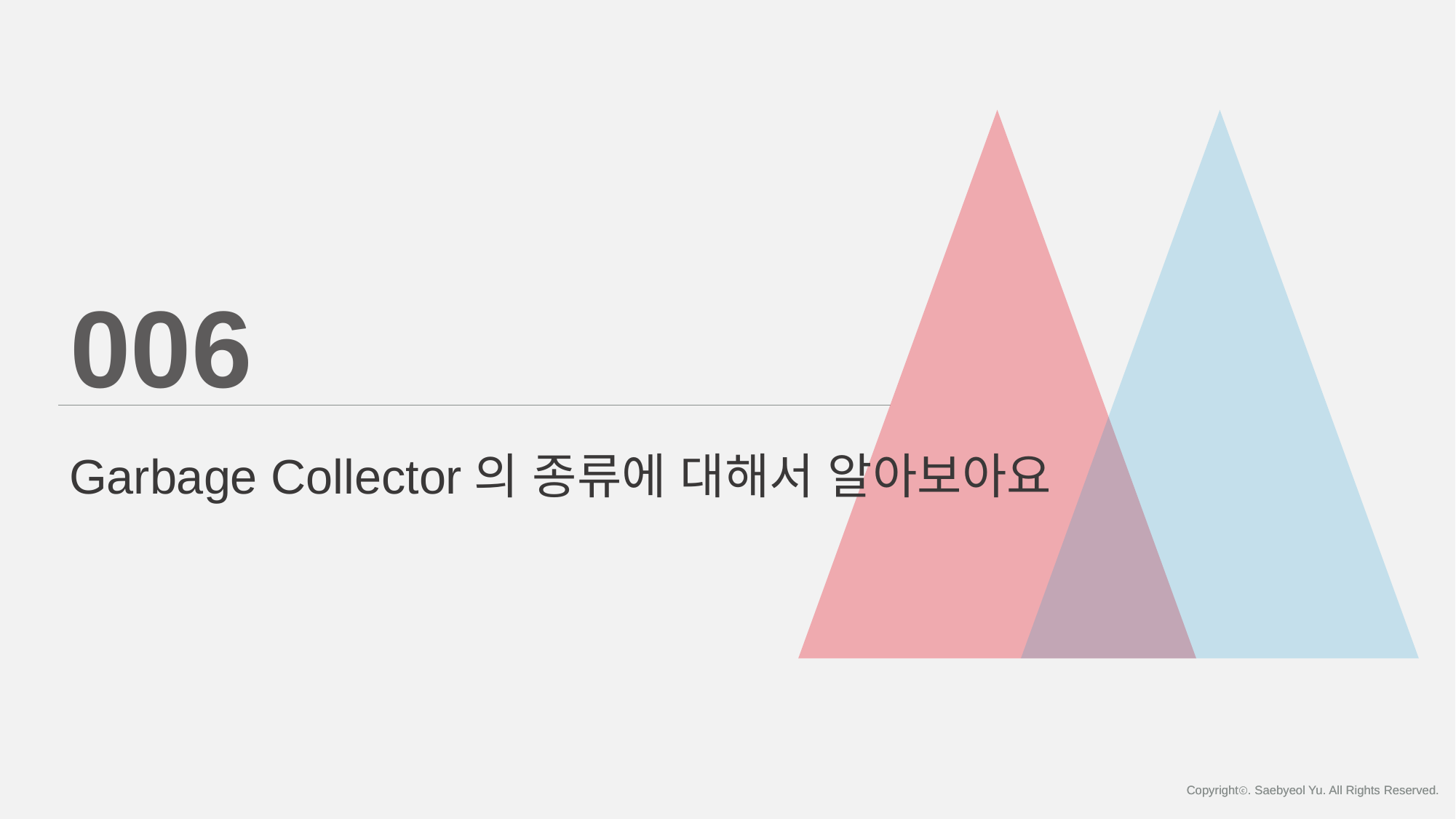

006
Garbage Collector의 종류에 대해서 알아보아요
Copyrightⓒ. Saebyeol Yu. All Rights Reserved.